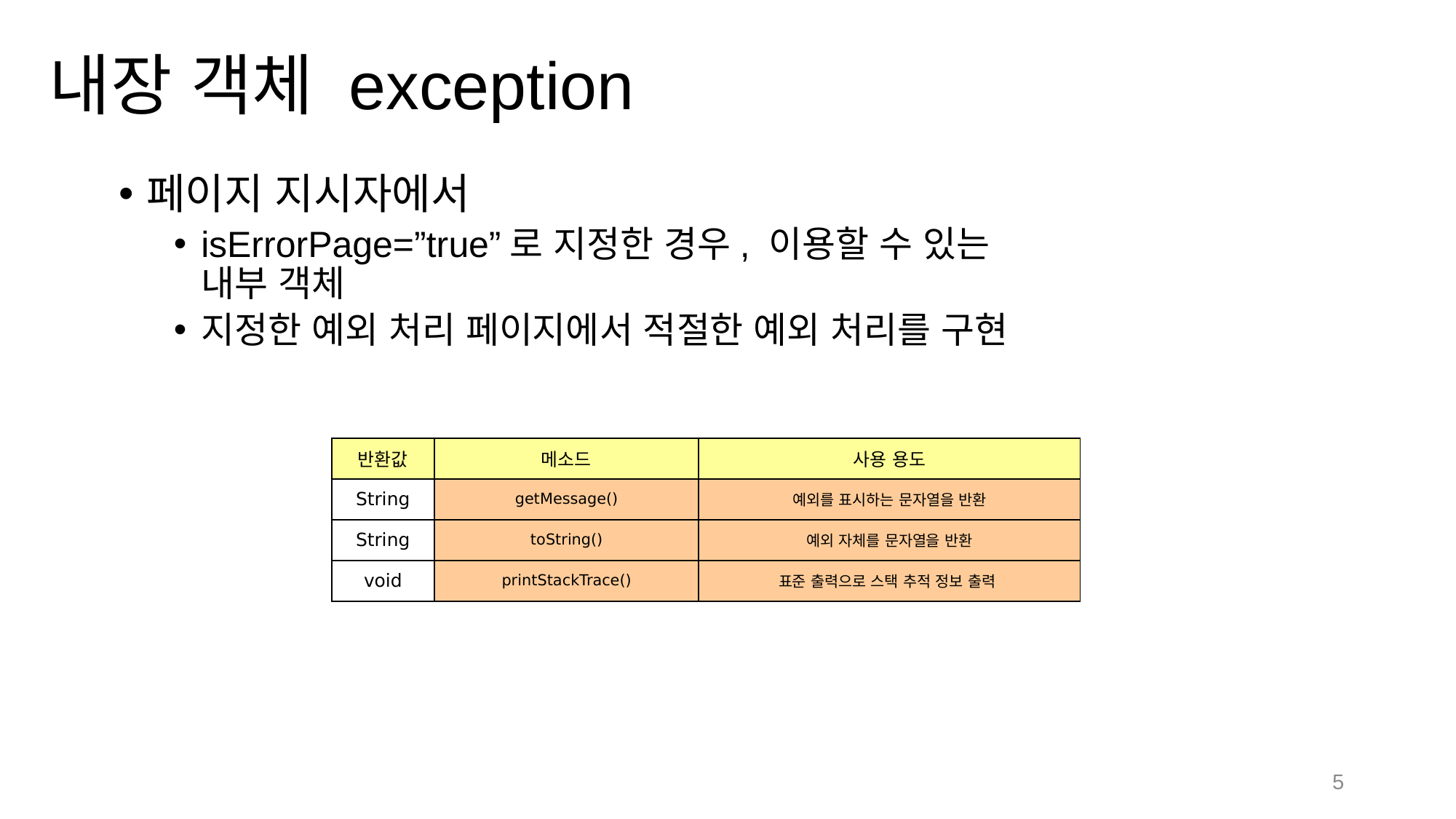

# 내장 객체 exception
페이지 지시자에서
isErrorPage=”true”로 지정한 경우, 이용할 수 있는 내부 객체
지정한 예외 처리 페이지에서 적절한 예외 처리를 구현

| 반환값 | 메소드 | 사용 용도 |
| --- | --- | --- |
| String | getMessage() | 예외를 표시하는 문자열을 반환 |
| String | toString() | 예외 자체를 문자열을 반환 |
| void | printStackTrace() | 표준 출력으로 스택 추적 정보 출력 |
5